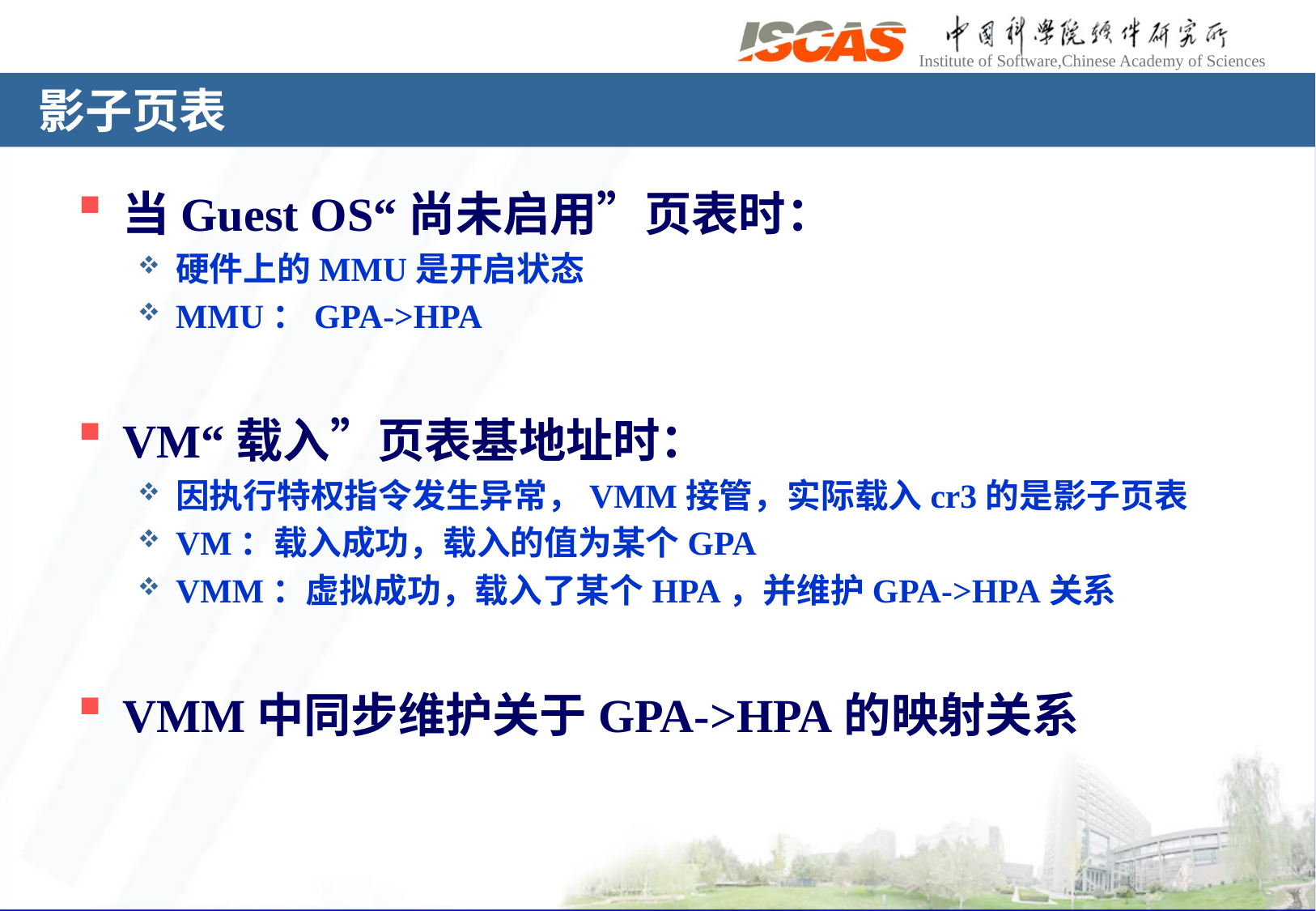

# 影子页表
当Guest OS“尚未启用”页表时：
硬件上的MMU是开启状态
MMU：GPA->HPA

VM“载入”页表基地址时：
因执行特权指令发生异常，VMM接管，实际载入cr3的是影子页表
VM：载入成功，载入的值为某个GPA
VMM：虚拟成功，载入了某个HPA，并维护GPA->HPA关系

VMM中同步维护关于GPA->HPA的映射关系